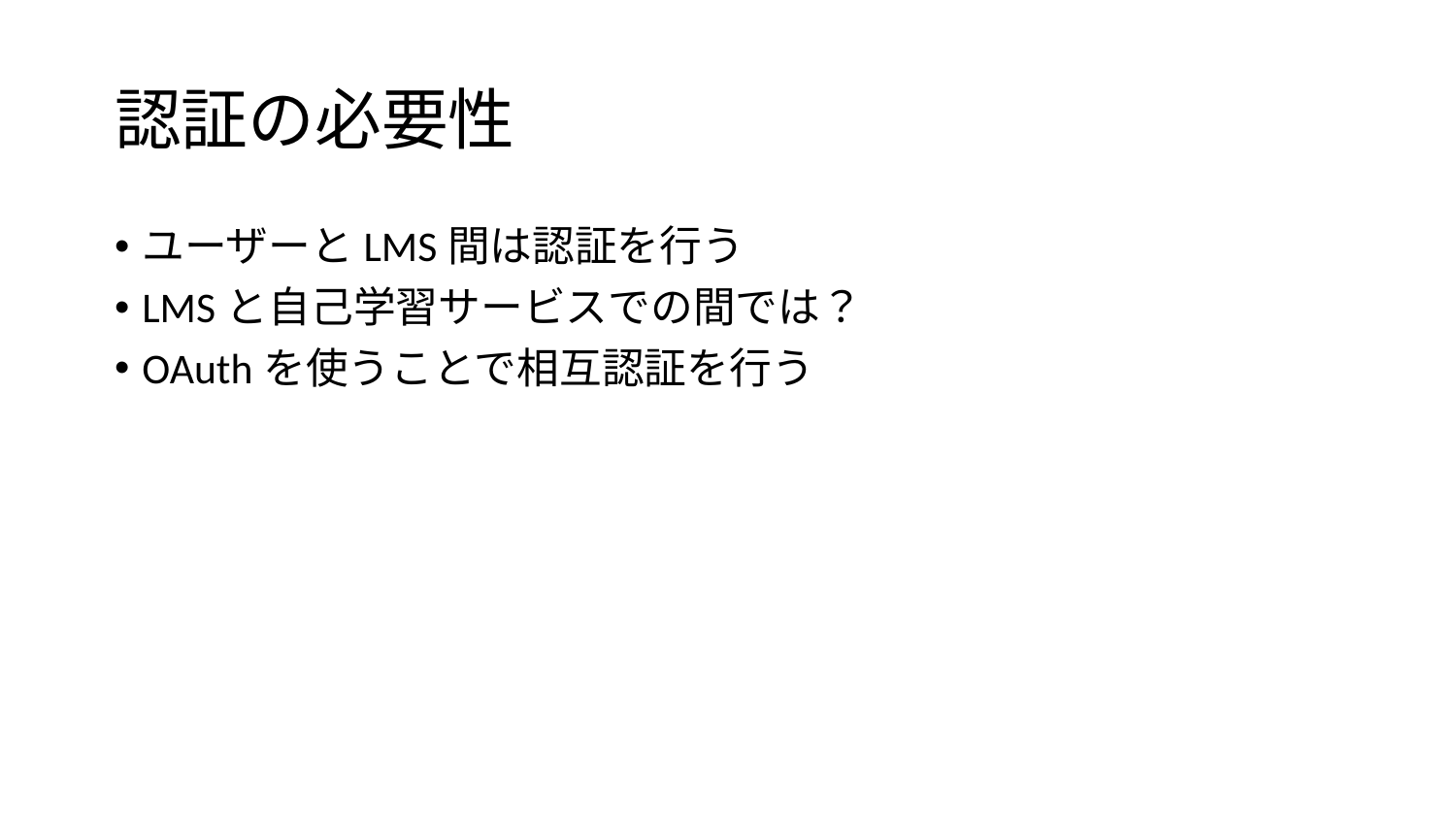

# 認証の必要性
ユーザーとLMS間は認証を行う
LMSと自己学習サービスでの間では？
OAuthを使うことで相互認証を行う